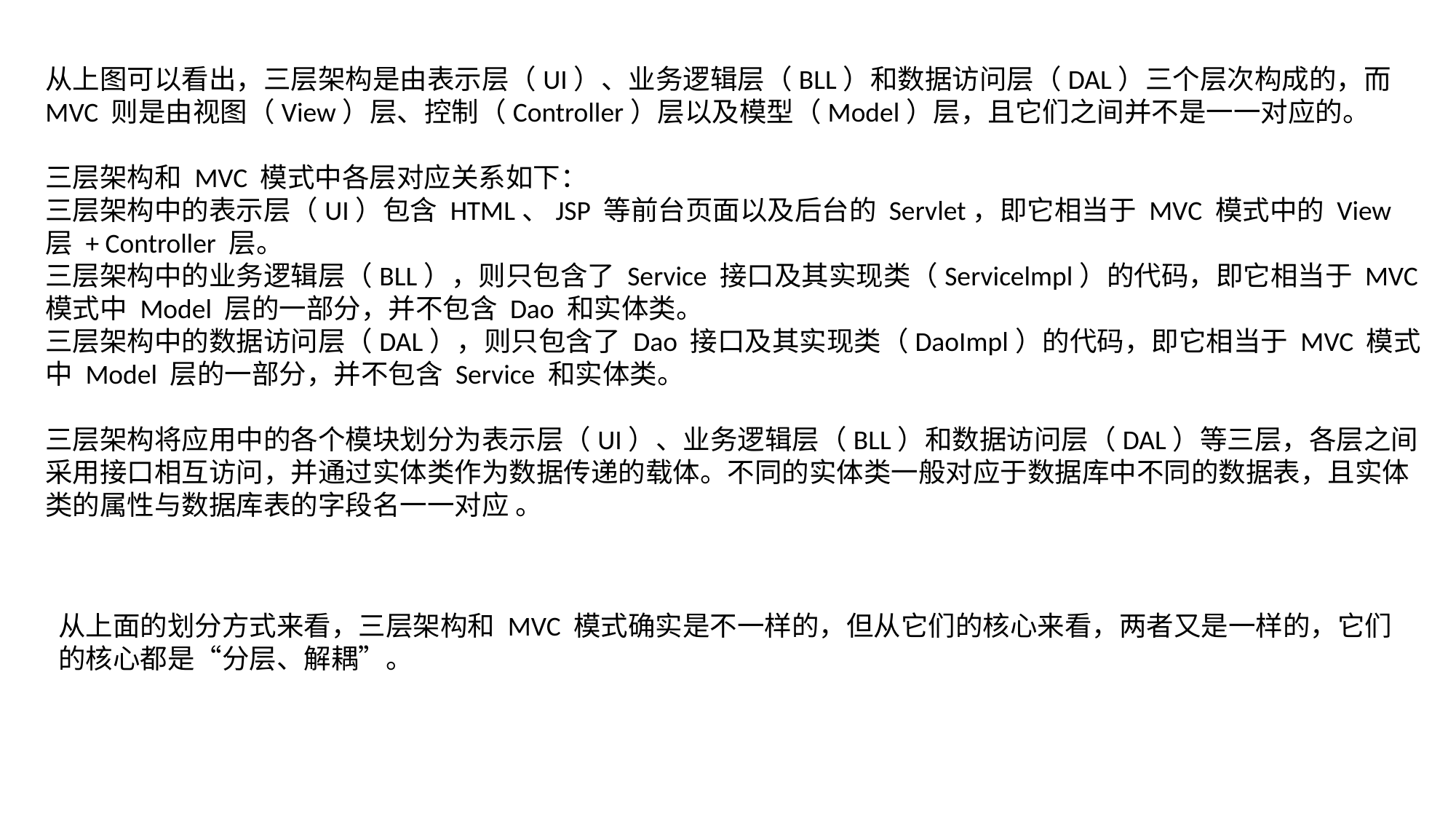

从上图可以看出，三层架构是由表示层（UI）、业务逻辑层（BLL）和数据访问层（DAL）三个层次构成的，而 MVC 则是由视图（View）层、控制（Controller）层以及模型（Model）层，且它们之间并不是一一对应的。

三层架构和 MVC 模式中各层对应关系如下：
三层架构中的表示层（UI）包含 HTML、JSP 等前台页面以及后台的 Servlet，即它相当于 MVC 模式中的 View 层 + Controller 层。
三层架构中的业务逻辑层（BLL），则只包含了 Service 接口及其实现类（Servicelmpl）的代码，即它相当于 MVC 模式中 Model 层的一部分，并不包含 Dao 和实体类。
三层架构中的数据访问层（DAL），则只包含了 Dao 接口及其实现类（DaoImpl）的代码，即它相当于 MVC 模式中 Model 层的一部分，并不包含 Service 和实体类。

三层架构将应用中的各个模块划分为表示层（UI）、业务逻辑层（BLL）和数据访问层（DAL）等三层，各层之间采用接口相互访问，并通过实体类作为数据传递的载体。不同的实体类一般对应于数据库中不同的数据表，且实体类的属性与数据库表的字段名一一对应 。
从上面的划分方式来看，三层架构和 MVC 模式确实是不一样的，但从它们的核心来看，两者又是一样的，它们的核心都是“分层、解耦”。